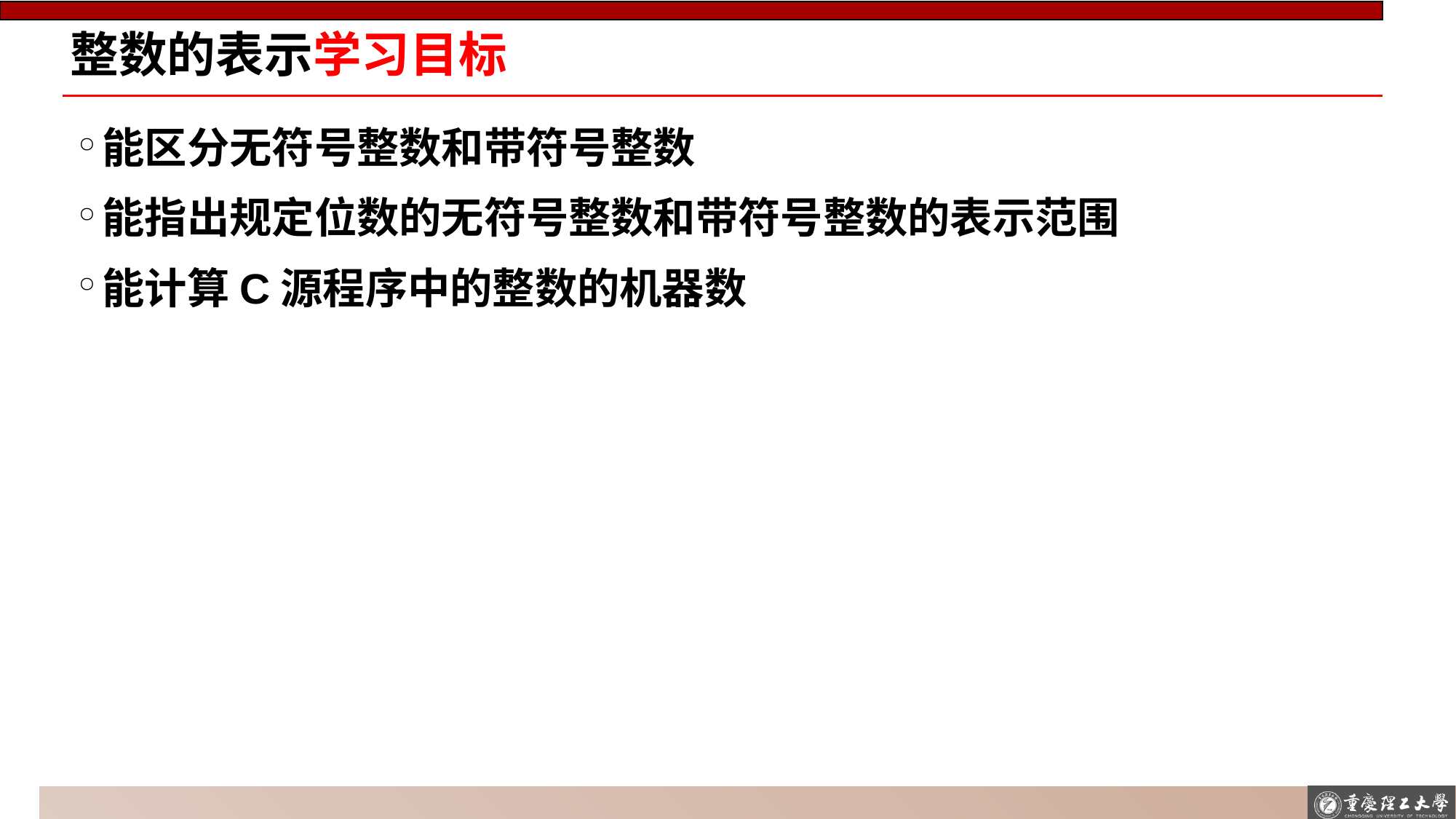

# 整数的表示学习目标
能区分无符号整数和带符号整数
能指出规定位数的无符号整数和带符号整数的表示范围
能计算C源程序中的整数的机器数